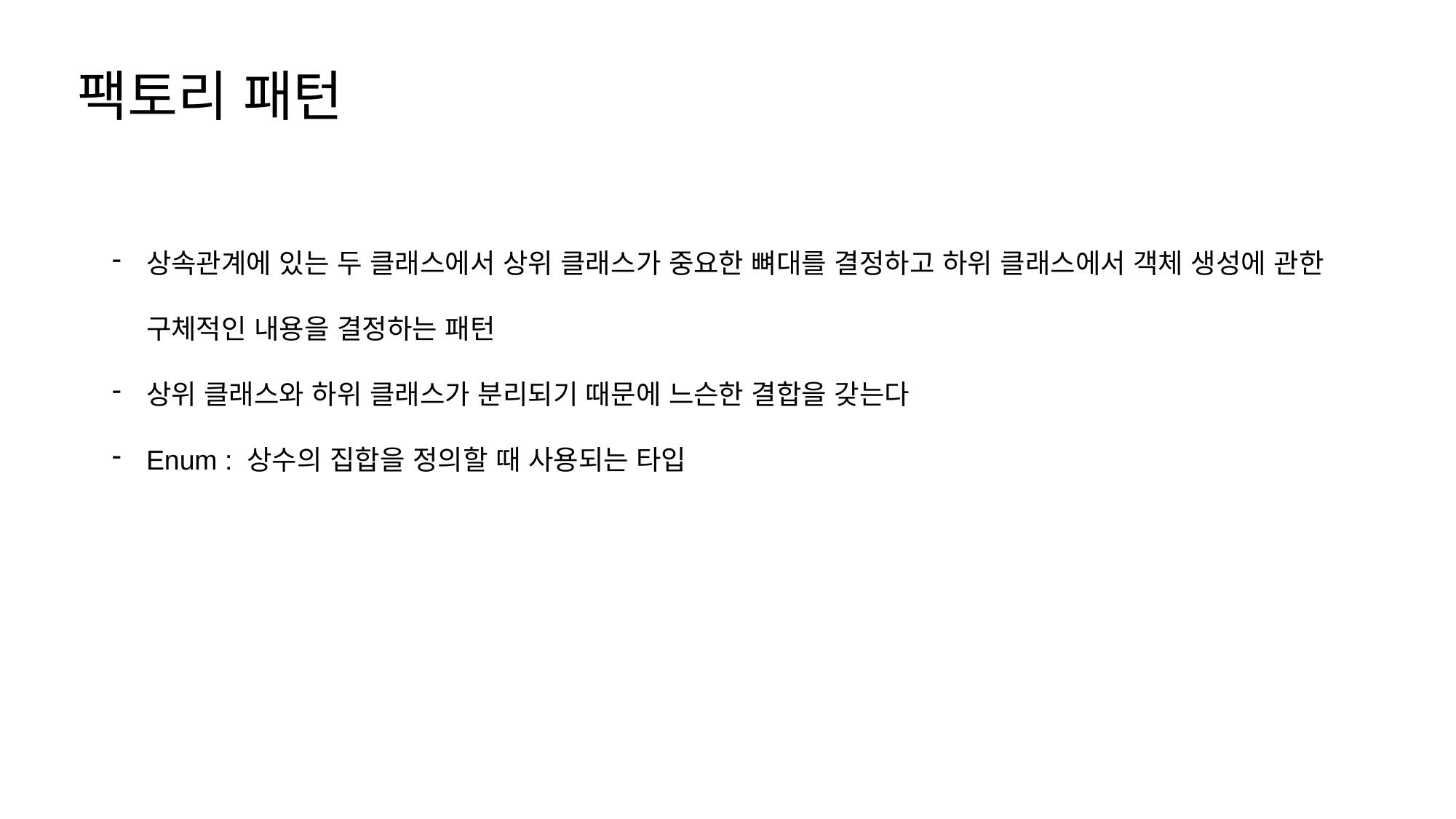

팩토리 패턴
상속관계에 있는 두 클래스에서 상위 클래스가 중요한 뼈대를 결정하고 하위 클래스에서 객체 생성에 관한 구체적인 내용을 결정하는 패턴
상위 클래스와 하위 클래스가 분리되기 때문에 느슨한 결합을 갖는다
Enum : 상수의 집합을 정의할 때 사용되는 타입